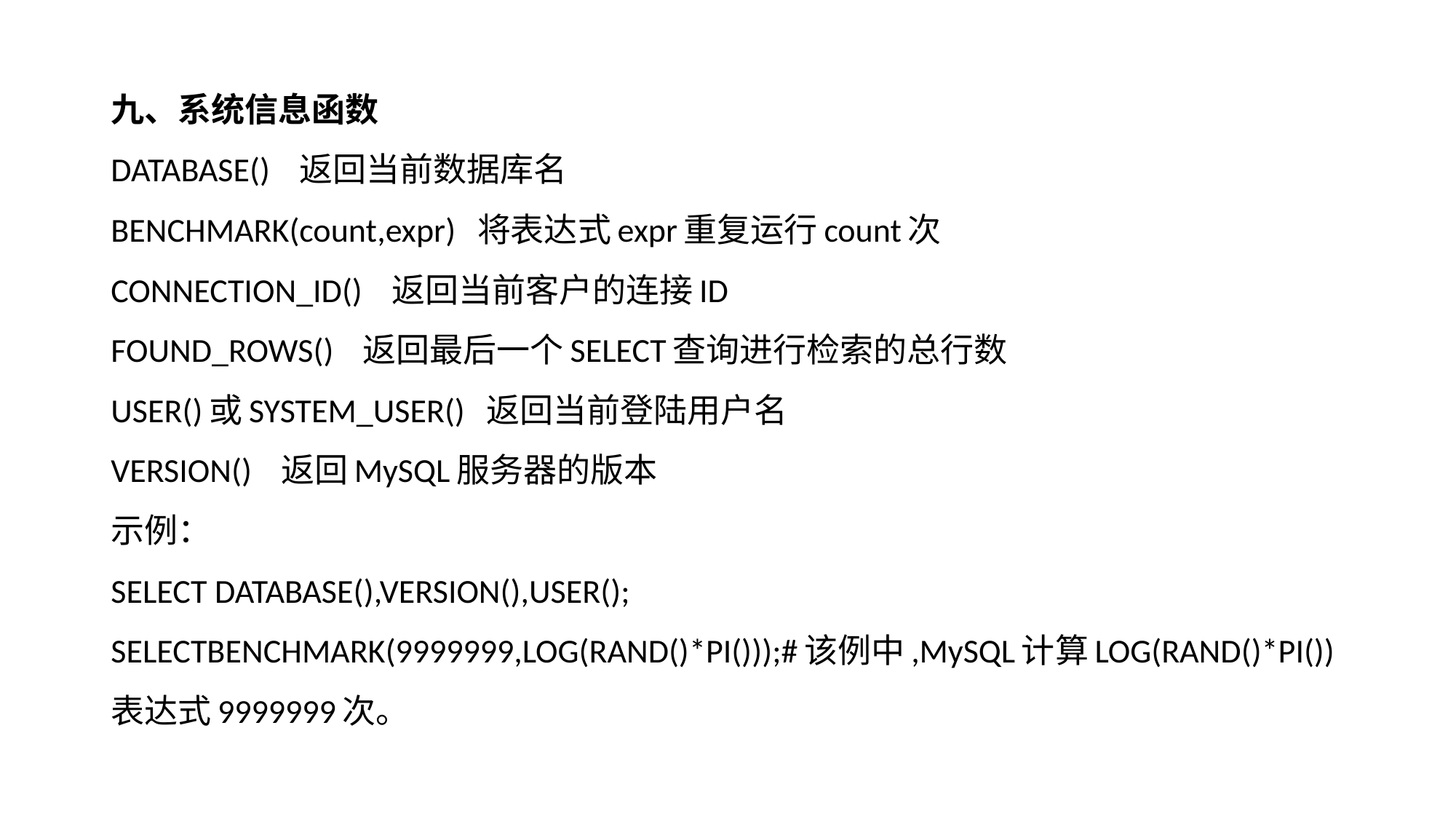

九、系统信息函数
DATABASE()   返回当前数据库名
BENCHMARK(count,expr)  将表达式expr重复运行count次
CONNECTION_ID()   返回当前客户的连接ID
FOUND_ROWS()   返回最后一个SELECT查询进行检索的总行数
USER()或SYSTEM_USER()  返回当前登陆用户名
VERSION()   返回MySQL服务器的版本
示例：
SELECT DATABASE(),VERSION(),USER();
SELECTBENCHMARK(9999999,LOG(RAND()*PI()));#该例中,MySQL计算LOG(RAND()*PI())表达式9999999次。